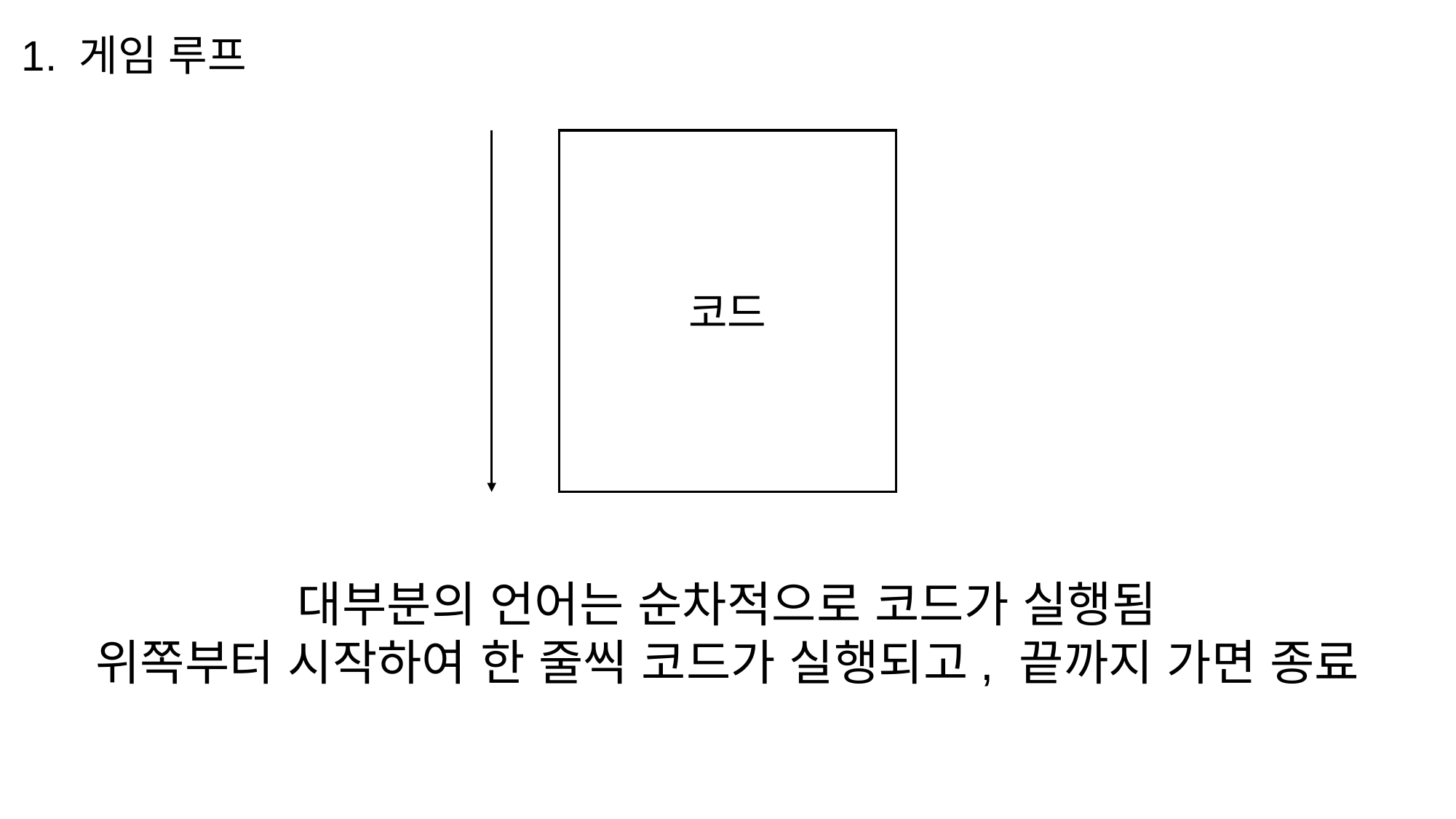

1. 게임 루프
코드
대부분의 언어는 순차적으로 코드가 실행됨
위쪽부터 시작하여 한 줄씩 코드가 실행되고, 끝까지 가면 종료